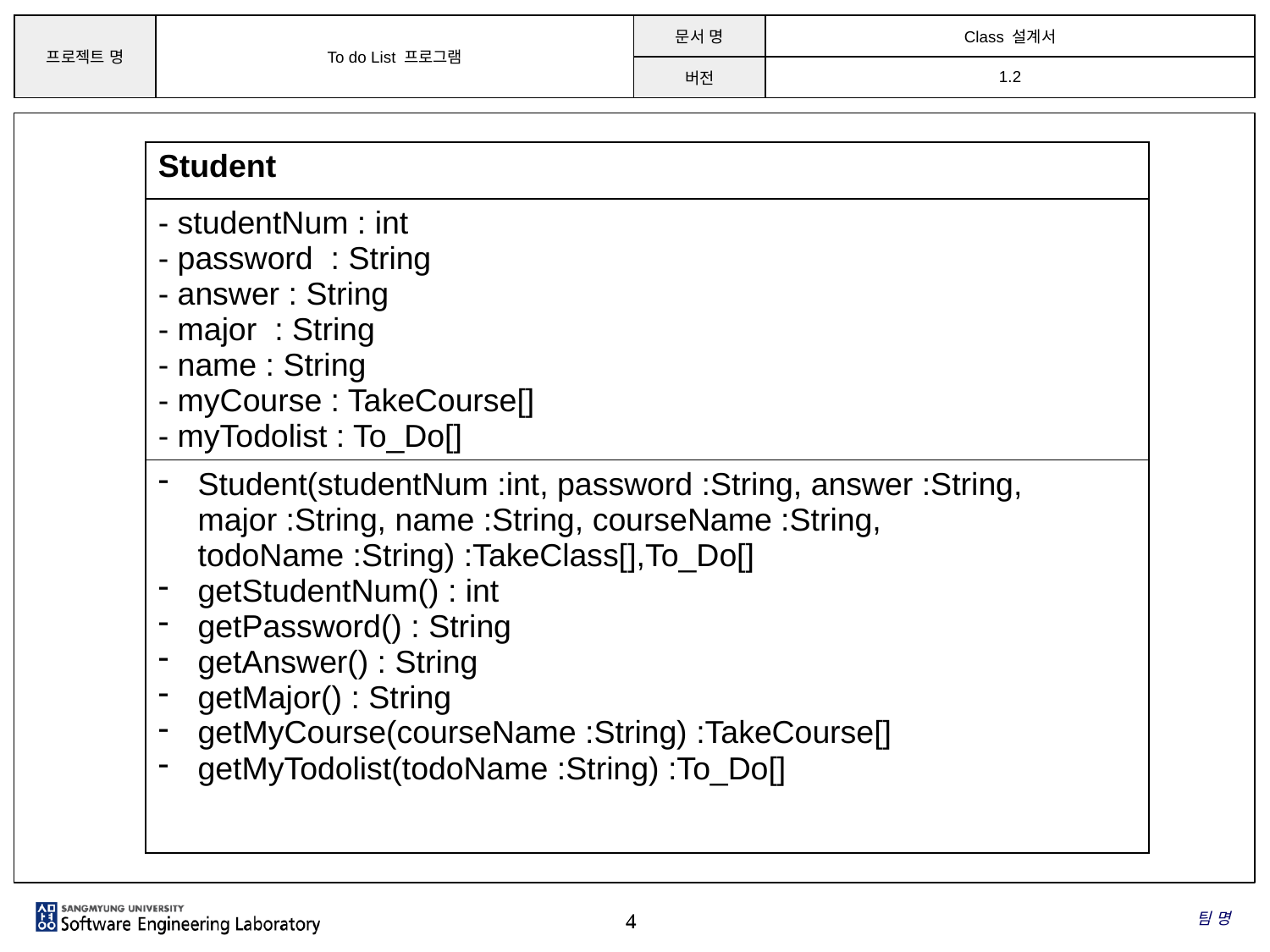

| Student |
| --- |
| - studentNum : int - password : String - answer : String - major : String - name : String - myCourse : TakeCourse[] - myTodolist : To\_Do[] |
| Student(studentNum :int, password :String, answer :String, major :String, name :String, courseName :String, todoName :String) :TakeClass[],To\_Do[] getStudentNum() : int getPassword() : String getAnswer() : String getMajor() : String getMyCourse(courseName :String) :TakeCourse[] getMyTodolist(todoName :String) :To\_Do[] |
팀 명